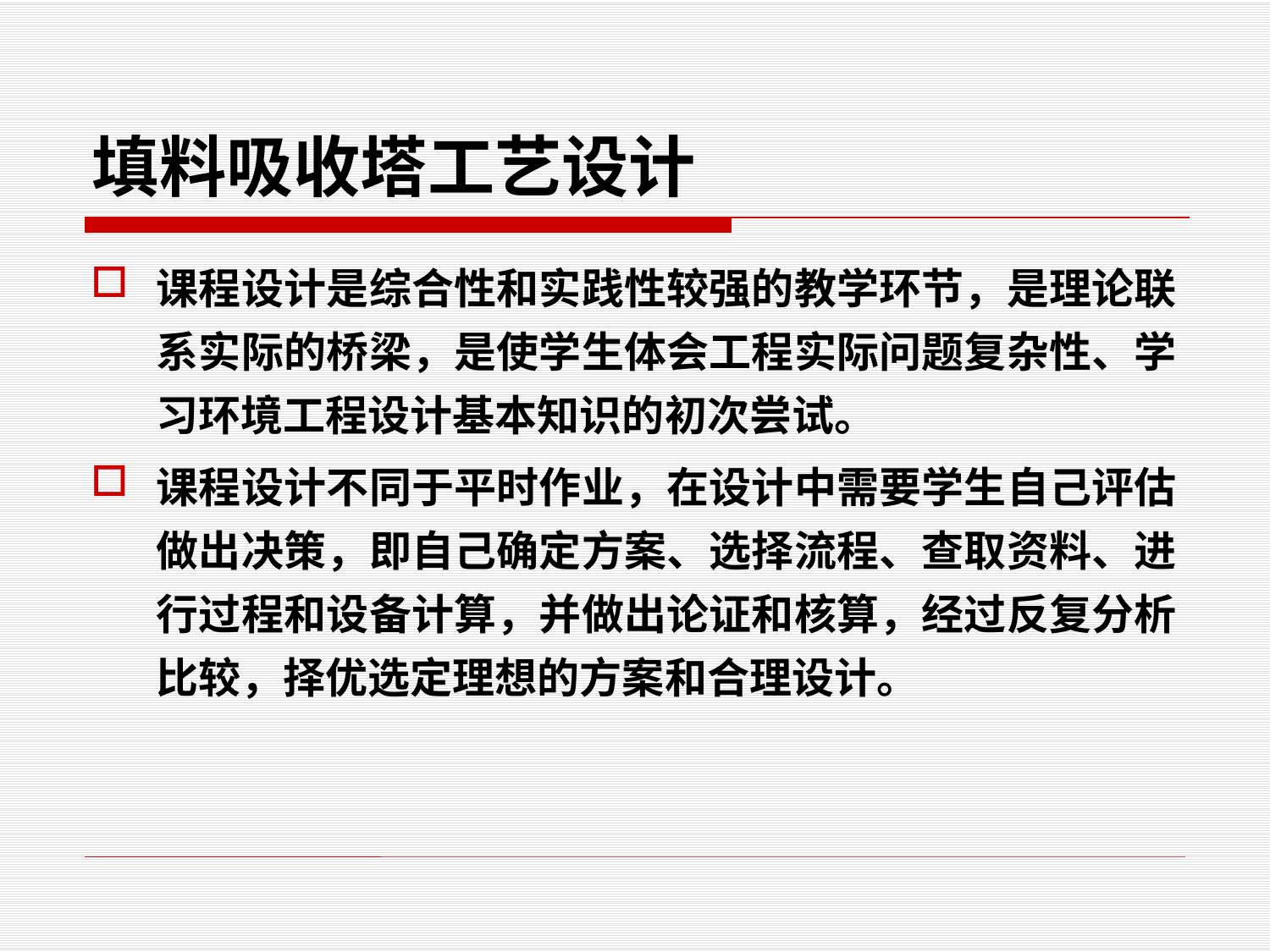

# 填料吸收塔工艺设计
课程设计是综合性和实践性较强的教学环节，是理论联系实际的桥梁，是使学生体会工程实际问题复杂性、学习环境工程设计基本知识的初次尝试。
课程设计不同于平时作业，在设计中需要学生自己评估做出决策，即自己确定方案、选择流程、查取资料、进行过程和设备计算，并做出论证和核算，经过反复分析比较，择优选定理想的方案和合理设计。